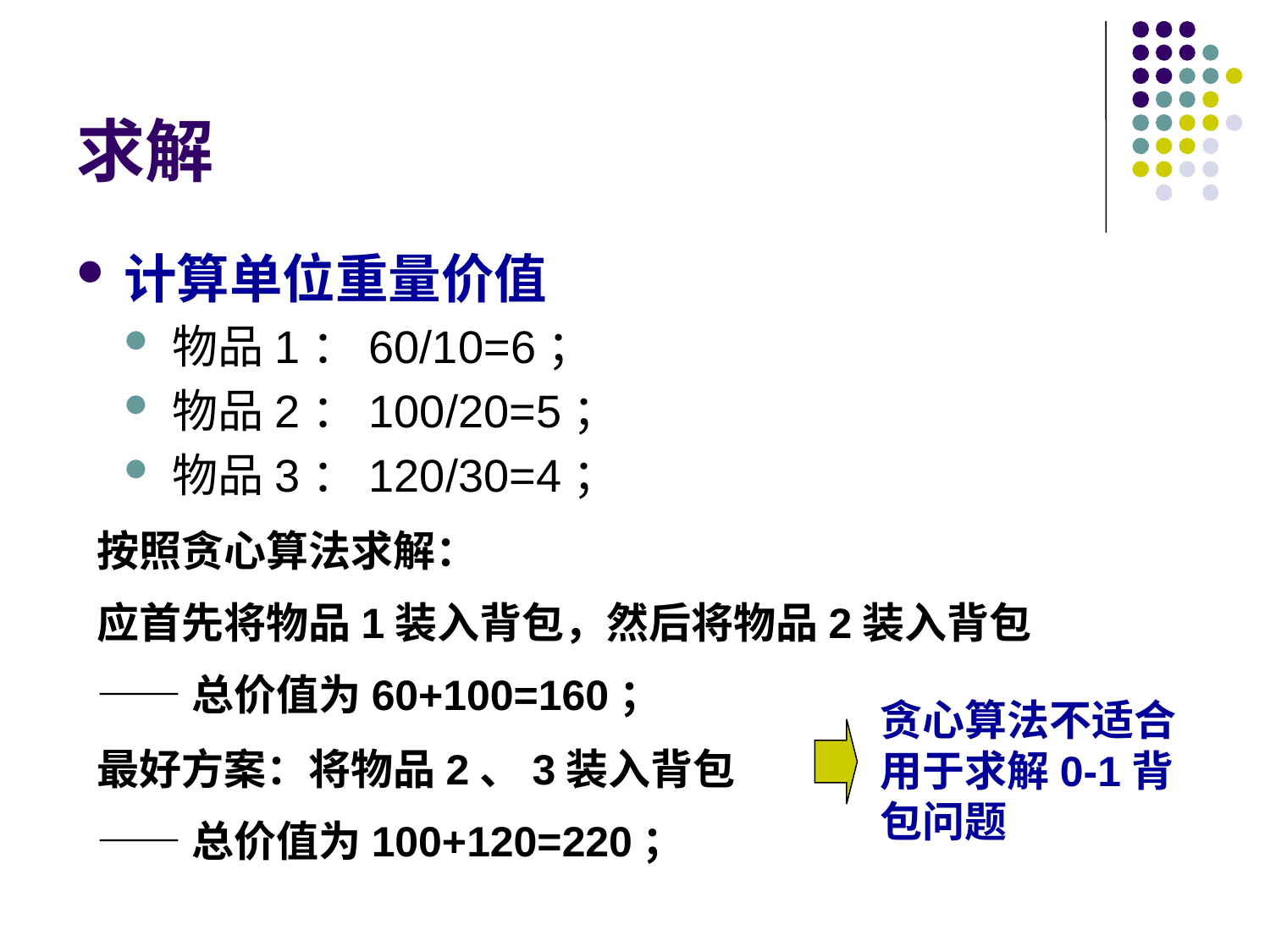

# 求解
计算单位重量价值
物品1：60/10=6；
物品2：100/20=5；
物品3：120/30=4；

按照贪心算法求解：
应首先将物品1装入背包，然后将物品2装入背包
——总价值为60+100=160；
贪心算法不适合用于求解0-1背包问题

最好方案：将物品2、3装入背包
——总价值为100+120=220；